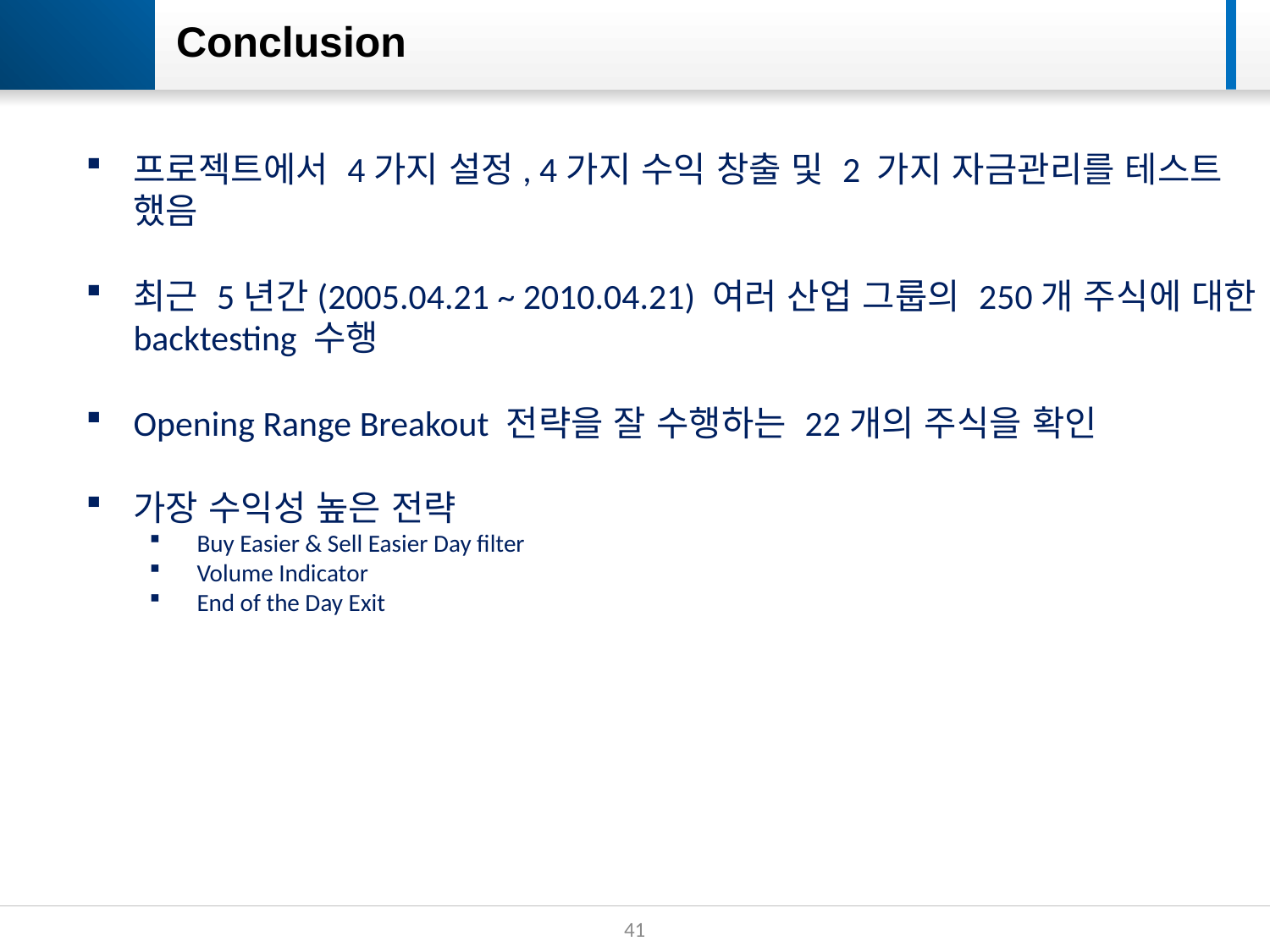

# Conclusion
프로젝트에서 4가지 설정, 4가지 수익 창출 및 2 가지 자금관리를 테스트 했음

최근 5년간(2005.04.21 ~ 2010.04.21) 여러 산업 그룹의 250개 주식에 대한 backtesting 수행

Opening Range Breakout 전략을 잘 수행하는 22개의 주식을 확인

가장 수익성 높은 전략
Buy Easier & Sell Easier Day filter
Volume Indicator
End of the Day Exit